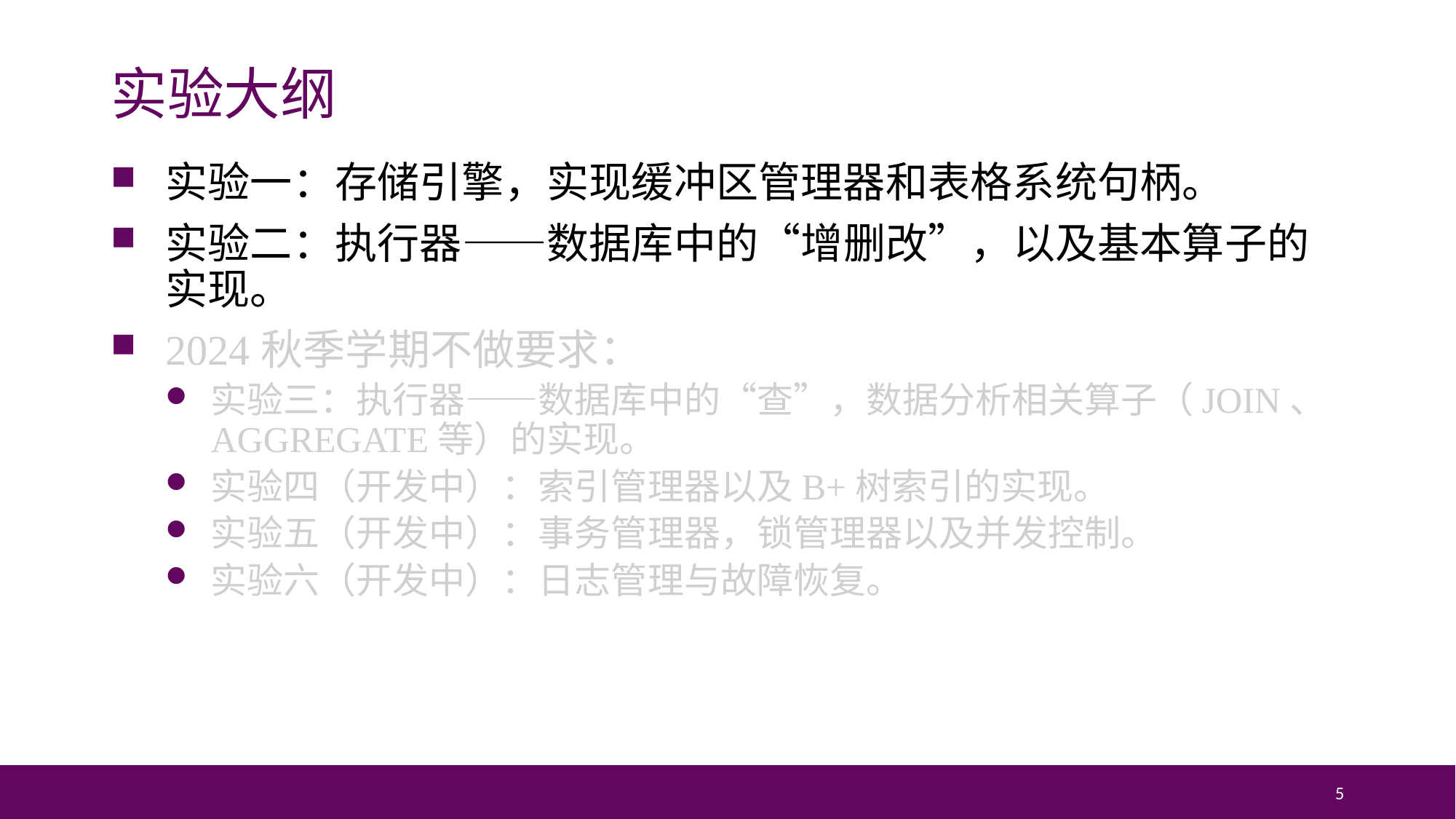

# 实验大纲
实验一：存储引擎，实现缓冲区管理器和表格系统句柄。
实验二：执行器——数据库中的“增删改”，以及基本算子的实现。
2024秋季学期不做要求：
实验三：执行器——数据库中的“查”，数据分析相关算子（JOIN、AGGREGATE等）的实现。
实验四（开发中）：索引管理器以及B+树索引的实现。
实验五（开发中）：事务管理器，锁管理器以及并发控制。
实验六（开发中）：日志管理与故障恢复。

5